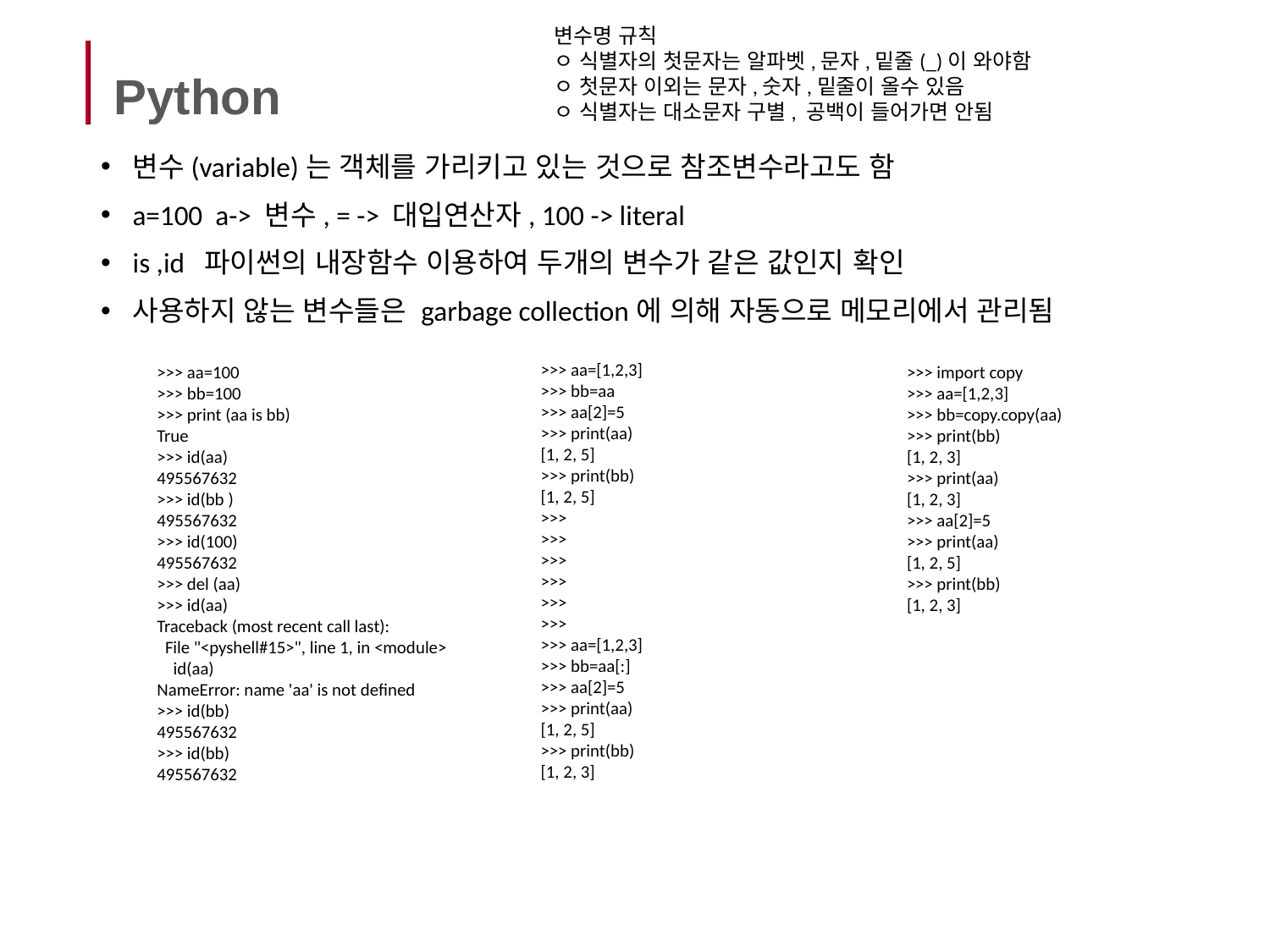

변수명 규칙
ㅇ 식별자의 첫문자는 알파벳,문자,밑줄(_)이 와야함
ㅇ 첫문자 이외는 문자,숫자,밑줄이 올수 있음
ㅇ 식별자는 대소문자 구별, 공백이 들어가면 안됨
변수(variable)는 객체를 가리키고 있는 것으로 참조변수라고도 함
a=100  a-> 변수, = -> 대입연산자, 100 -> literal
is ,id  파이썬의 내장함수 이용하여 두개의 변수가 같은 값인지 확인
사용하지 않는 변수들은 garbage collection에 의해 자동으로 메모리에서 관리됨
>>> aa=[1,2,3]
>>> bb=aa
>>> aa[2]=5
>>> print(aa)
[1, 2, 5]
>>> print(bb)
[1, 2, 5]
>>>
>>>
>>>
>>>
>>>
>>>
>>> aa=[1,2,3]
>>> bb=aa[:]
>>> aa[2]=5
>>> print(aa)
[1, 2, 5]
>>> print(bb)
[1, 2, 3]
>>> aa=100
>>> bb=100
>>> print (aa is bb)
True
>>> id(aa)
495567632
>>> id(bb )
495567632
>>> id(100)
495567632
>>> del (aa)
>>> id(aa)
Traceback (most recent call last):
  File "<pyshell#15>", line 1, in <module>
    id(aa)
NameError: name 'aa' is not defined
>>> id(bb)
495567632
>>> id(bb)
495567632
>>> import copy
>>> aa=[1,2,3]
>>> bb=copy.copy(aa)
>>> print(bb)
[1, 2, 3]
>>> print(aa)
[1, 2, 3]
>>> aa[2]=5
>>> print(aa)
[1, 2, 5]
>>> print(bb)
[1, 2, 3]